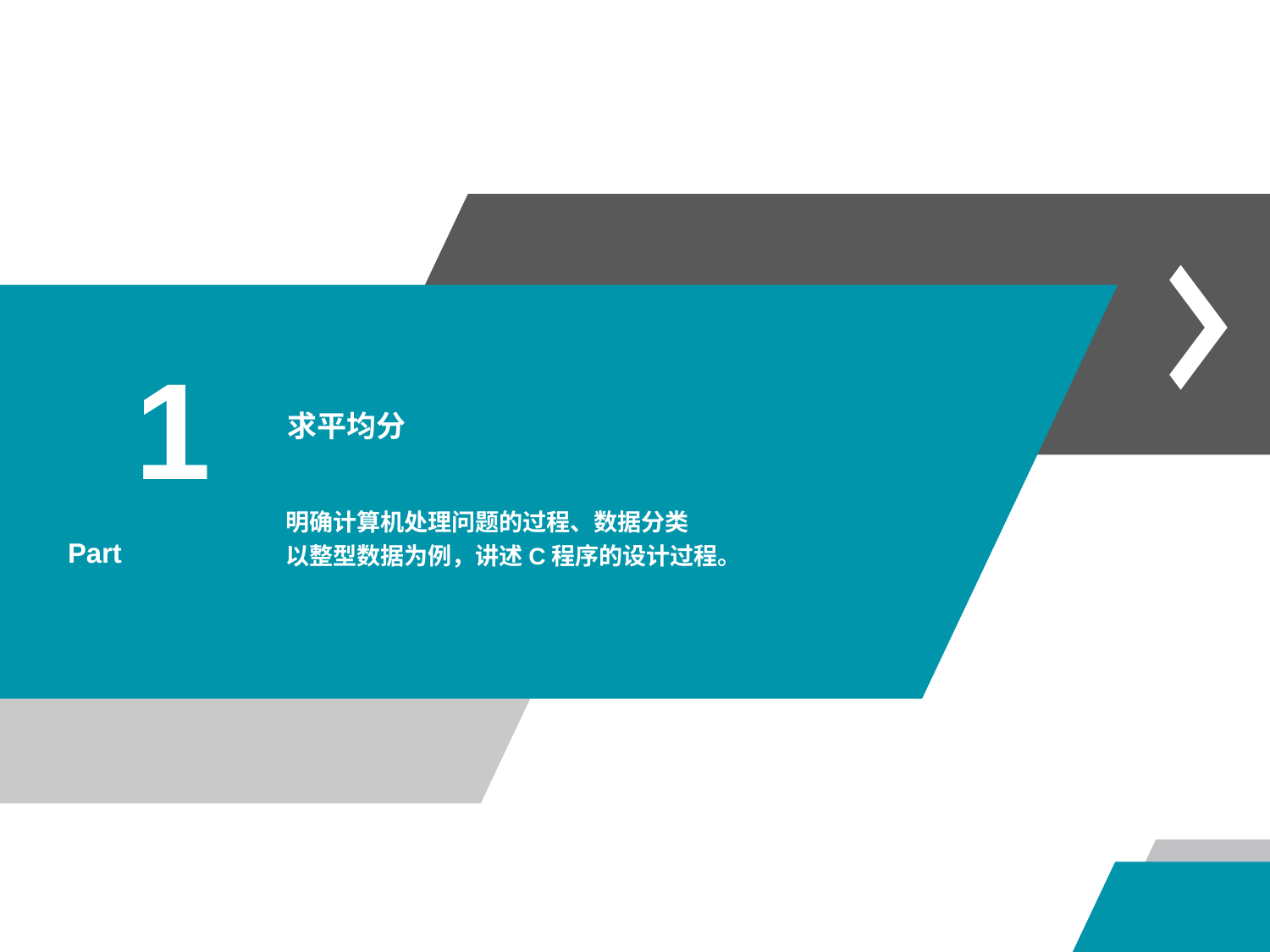

1
# 求平均分
明确计算机处理问题的过程、数据分类
以整型数据为例，讲述C程序的设计过程。